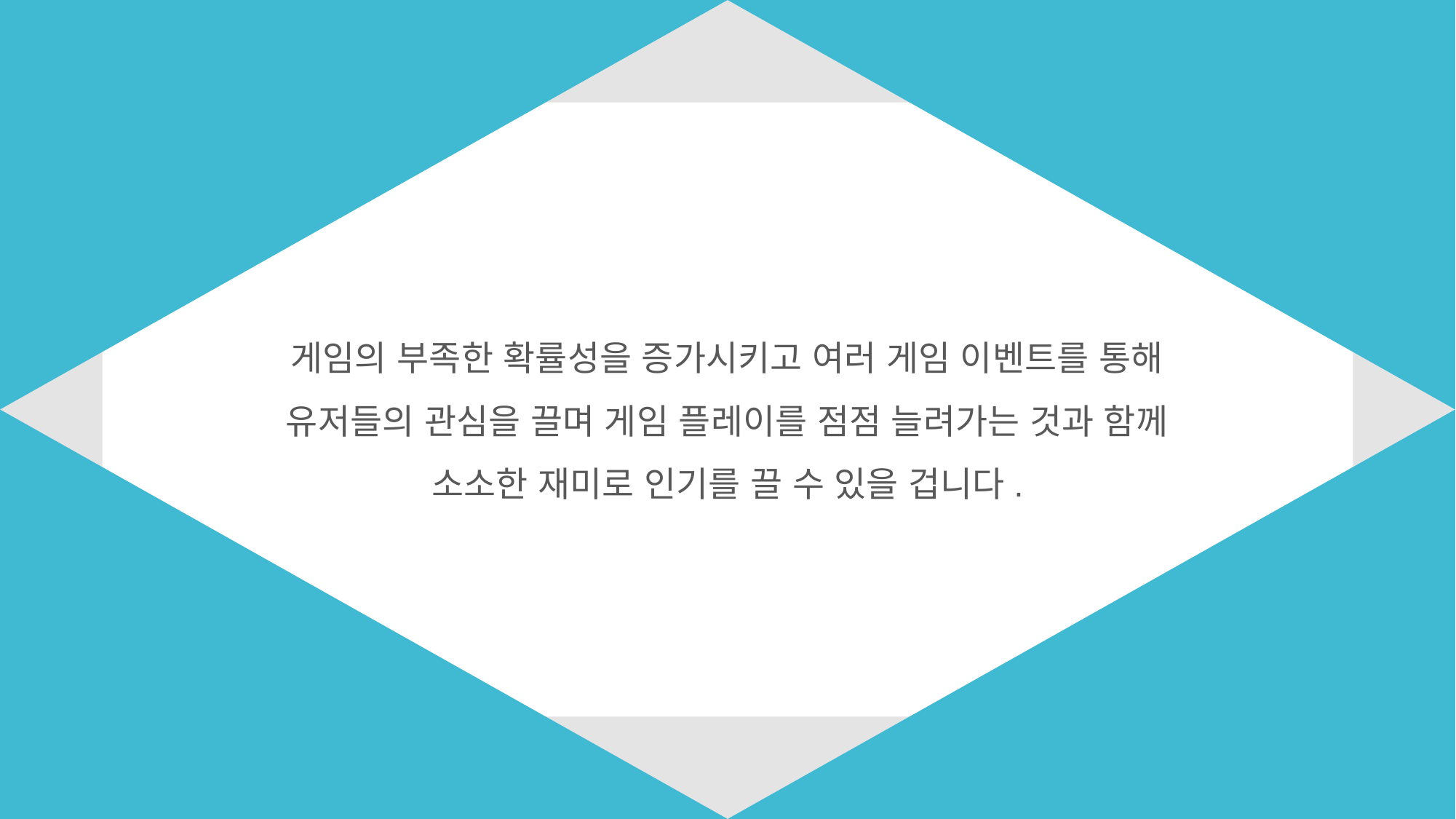

게임의 부족한 확률성을 증가시키고 여러 게임 이벤트를 통해 유저들의 관심을 끌며 게임 플레이를 점점 늘려가는 것과 함께 소소한 재미로 인기를 끌 수 있을 겁니다.